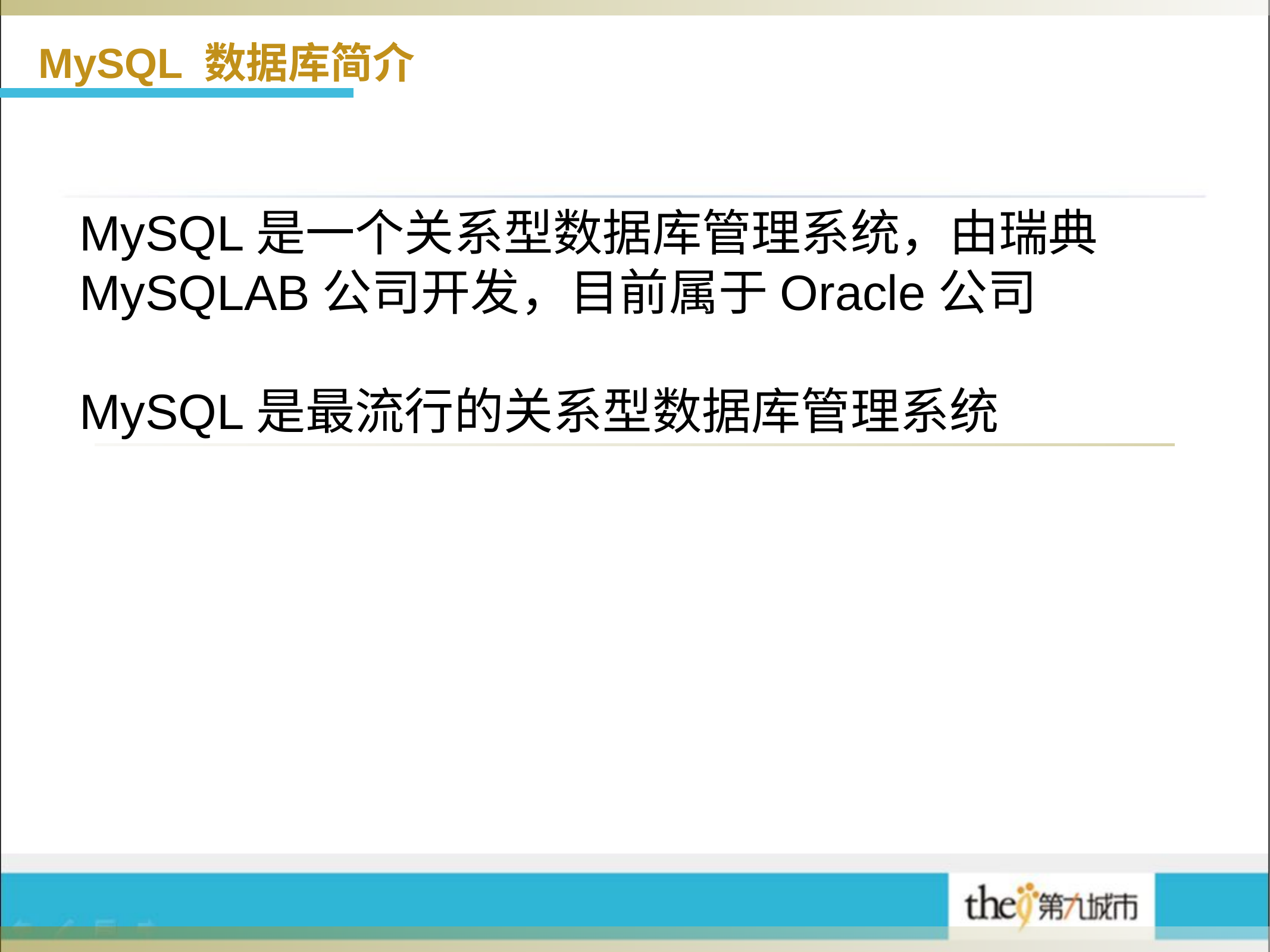

MySQL 数据库简介

MySQL是一个关系型数据库管理系统，由瑞典
MySQLAB公司开发，目前属于Oracle公司

MySQL是最流行的关系型数据库管理系统
程序员
秘书